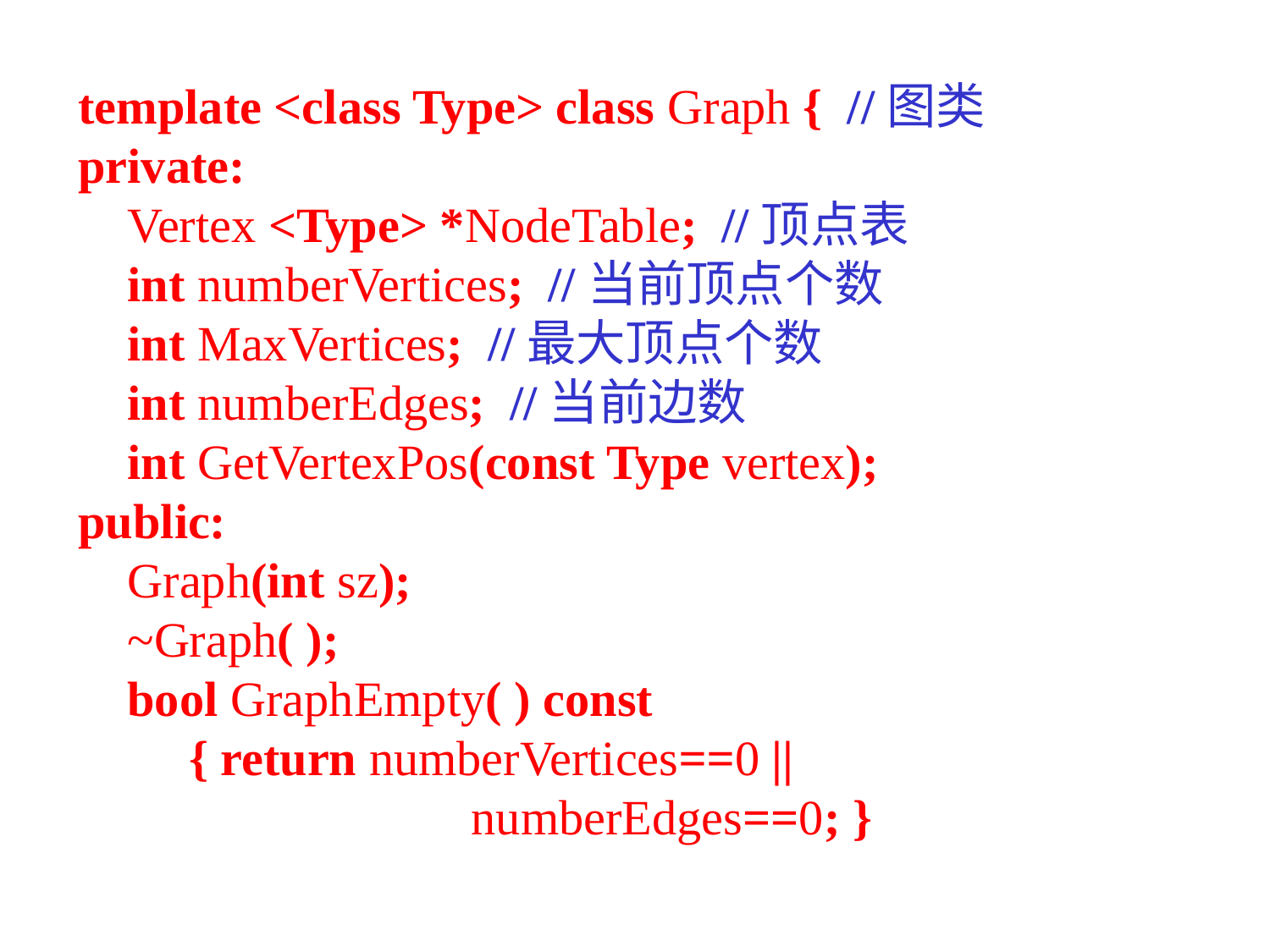

template <class Type> class Graph {  //图类
private:
    Vertex <Type> *NodeTable;  //顶点表
    int numberVertices;  //当前顶点个数
    int MaxVertices;  //最大顶点个数
    int numberEdges;  //当前边数
    int GetVertexPos(const Type vertex);
public:
    Graph(int sz);
    ~Graph( );
    bool GraphEmpty( ) const
         { return numberVertices==0 ||
                                numberEdges==0; }
49